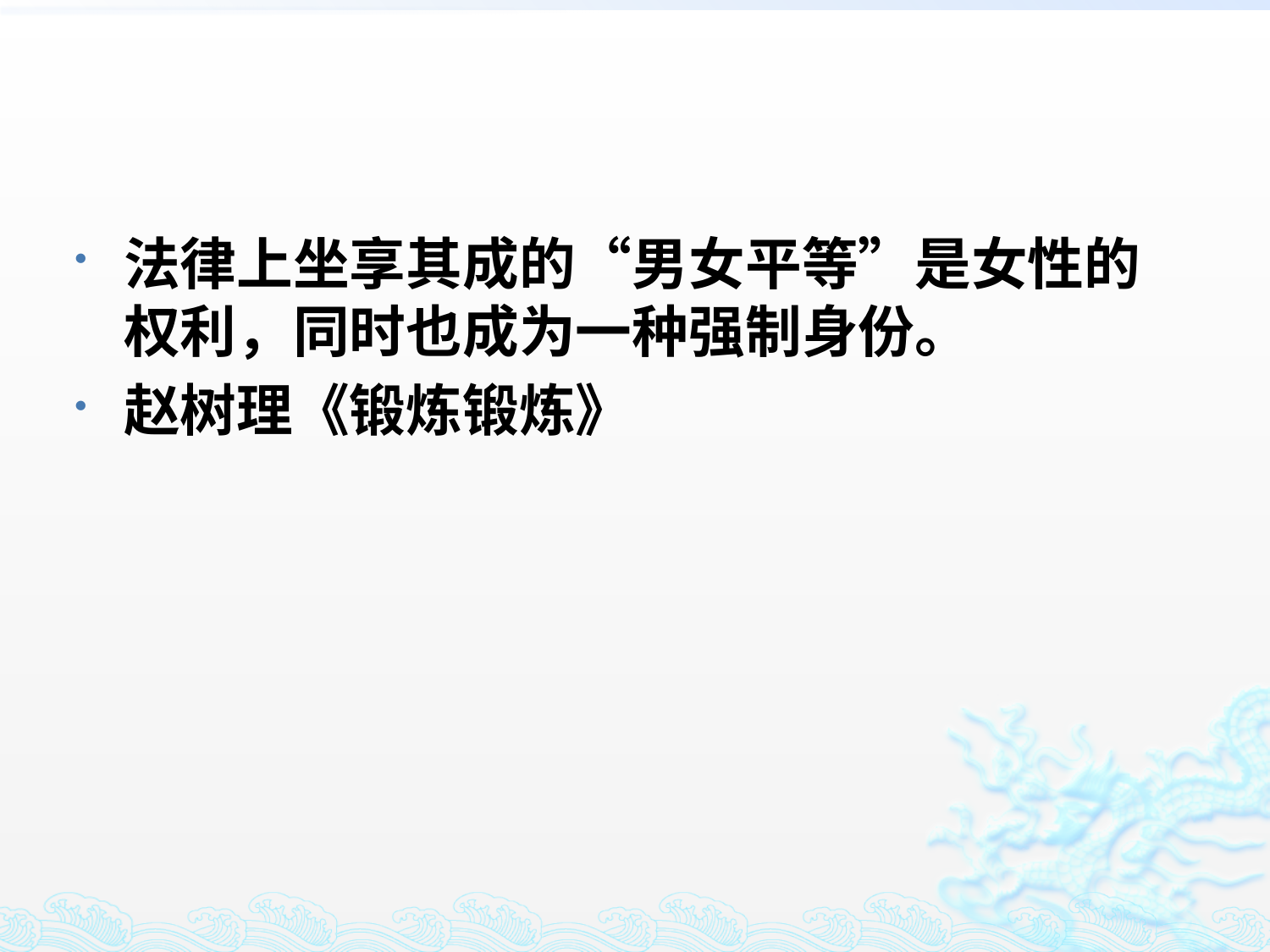

#
法律上坐享其成的“男女平等”是女性的权利，同时也成为一种强制身份。
赵树理《锻炼锻炼》